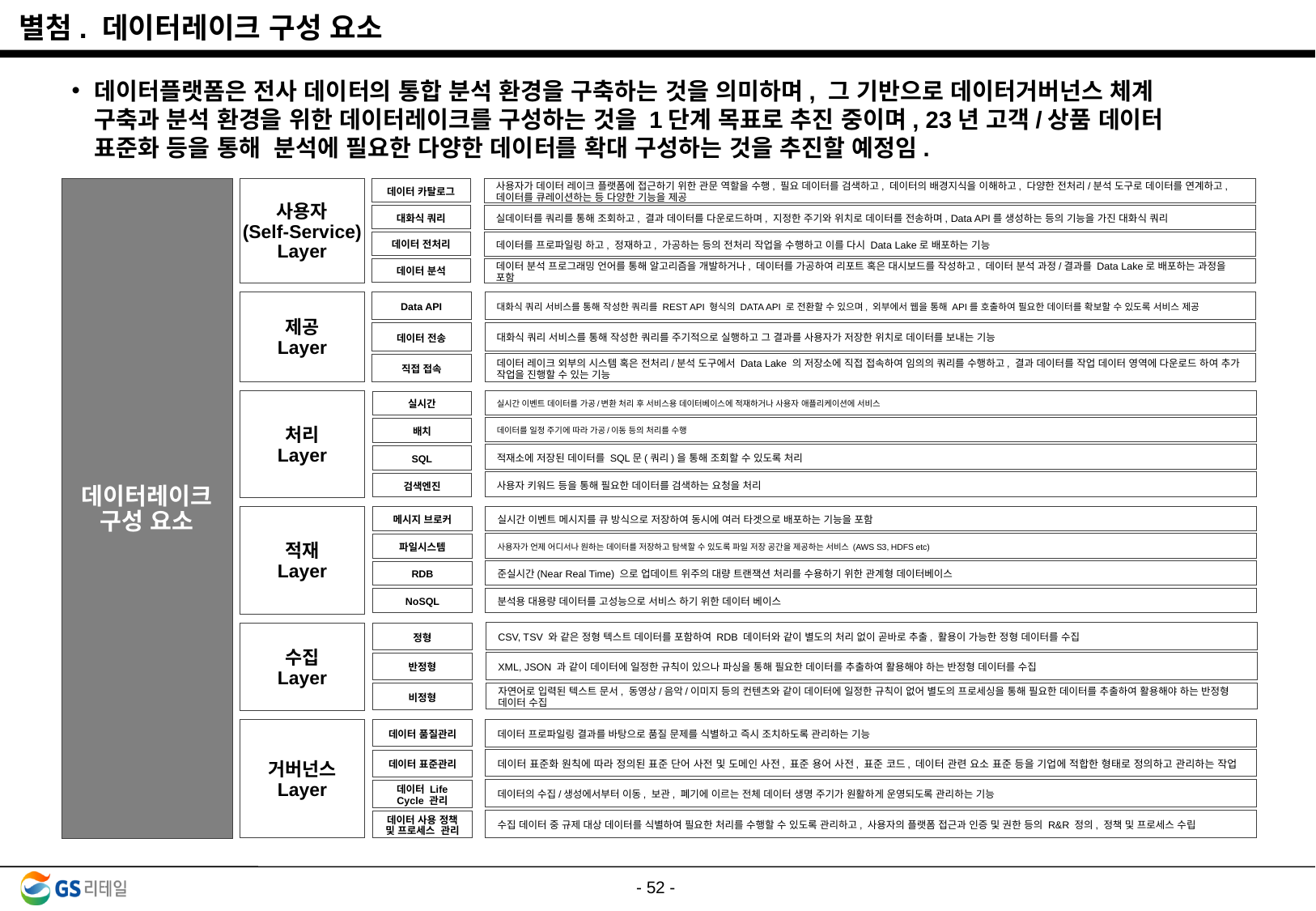

별첨. 데이터레이크 구성 요소
데이터플랫폼은 전사 데이터의 통합 분석 환경을 구축하는 것을 의미하며, 그 기반으로 데이터거버넌스 체계 구축과 분석 환경을 위한 데이터레이크를 구성하는 것을 1단계 목표로 추진 중이며, 23년 고객/상품 데이터 표준화 등을 통해  분석에 필요한 다양한 데이터를 확대 구성하는 것을 추진할 예정임.
사용자
(Self-Service)
Layer
데이터 카탈로그
대화식 쿼리
데이터 전처리
데이터 분석
Data API
데이터 전송
직접 접속
실시간
배치
SQL
검색엔진
메시지 브로커
파일시스템
RDB
NoSQL
정형
반정형
비정형
데이터 품질관리
데이터 표준관리
데이터 Life Cycle 관리
데이터 사용 정책
및 프로세스  관리
제공
Layer
처리
Layer
적재
Layer
수집
Layer
거버넌스
Layer
데이터레이크
구성 요소
사용자가 데이터 레이크 플랫폼에 접근하기 위한 관문 역할을 수행, 필요 데이터를 검색하고, 데이터의 배경지식을 이해하고, 다양한 전처리/분석 도구로 데이터를 연계하고, 데이터를 큐레이션하는 등 다양한 기능을 제공
실데이터를 쿼리를 통해 조회하고, 결과 데이터를 다운로드하며, 지정한 주기와 위치로 데이터를 전송하며, Data API를 생성하는 등의 기능을 가진 대화식 쿼리
데이터를 프로파일링 하고, 정재하고, 가공하는 등의 전처리 작업을 수행하고 이를 다시 Data Lake로 배포하는 기능
데이터 분석 프로그래밍 언어를 통해 알고리즘을 개발하거나, 데이터를 가공하여 리포트 혹은 대시보드를 작성하고, 데이터 분석 과정/결과를 Data Lake로 배포하는 과정을 포함
대화식 쿼리 서비스를 통해 작성한 쿼리를 REST API 형식의 DATA API 로 전환할 수 있으며, 외부에서 웹을 통해 API를 호출하여 필요한 데이터를 확보할 수 있도록 서비스 제공
대화식 쿼리 서비스를 통해 작성한 쿼리를 주기적으로 실행하고 그 결과를 사용자가 저장한 위치로 데이터를 보내는 기능
데이터 레이크 외부의 시스템 혹은 전처리/분석 도구에서 Data Lake 의 저장소에 직접 접속하여 임의의 쿼리를 수행하고, 결과 데이터를 작업 데이터 영역에 다운로드 하여 추가 작업을 진행할 수 있는 기능
실시간 이벤트 데이터를 가공/변환 처리 후 서비스용 데이터베이스에 적재하거나 사용자 애플리케이션에 서비스
데이터를 일정 주기에 따라 가공/이동 등의 처리를 수행
적재소에 저장된 데이터를 SQL문(쿼리)을 통해 조회할 수 있도록 처리
사용자 키워드 등을 통해 필요한 데이터를 검색하는 요청을 처리
실시간 이벤트 메시지를 큐 방식으로 저장하여 동시에 여러 타겟으로 배포하는 기능을 포함
사용자가 언제 어디서나 원하는 데이터를 저장하고 탐색할 수 있도록 파일 저장 공간을 제공하는 서비스 (AWS S3, HDFS etc)
준실시간(Near Real Time) 으로 업데이트 위주의 대량 트랜잭션 처리를 수용하기 위한 관계형 데이터베이스
분석용 대용량 데이터를 고성능으로 서비스 하기 위한 데이터 베이스
CSV, TSV 와 같은 정형 텍스트 데이터를 포함하여 RDB 데이터와 같이 별도의 처리 없이 곧바로 추출, 활용이 가능한 정형 데이터를 수집
XML, JSON 과 같이 데이터에 일정한 규칙이 있으나 파싱을 통해 필요한 데이터를 추출하여 활용해야 하는 반정형 데이터를 수집
자연어로 입력된 텍스트 문서, 동영상/음악/이미지 등의 컨텐츠와 같이 데이터에 일정한 규칙이 없어 별도의 프로세싱을 통해 필요한 데이터를 추출하여 활용해야 하는 반정형 데이터 수집
데이터 프로파일링 결과를 바탕으로 품질 문제를 식별하고 즉시 조치하도록 관리하는 기능
데이터 표준화 원칙에 따라 정의된 표준 단어 사전 및 도메인 사전, 표준 용어 사전, 표준 코드, 데이터 관련 요소 표준 등을 기업에 적합한 형태로 정의하고 관리하는 작업
데이터의 수집/생성에서부터 이동, 보관, 폐기에 이르는 전체 데이터 생명 주기가 원활하게 운영되도록 관리하는 기능
수집 데이터 중 규제 대상 데이터를 식별하여 필요한 처리를 수행할 수 있도록 관리하고, 사용자의 플랫폼 접근과 인증 및 권한 등의 R&R 정의, 정책 및 프로세스 수립
- 52 -